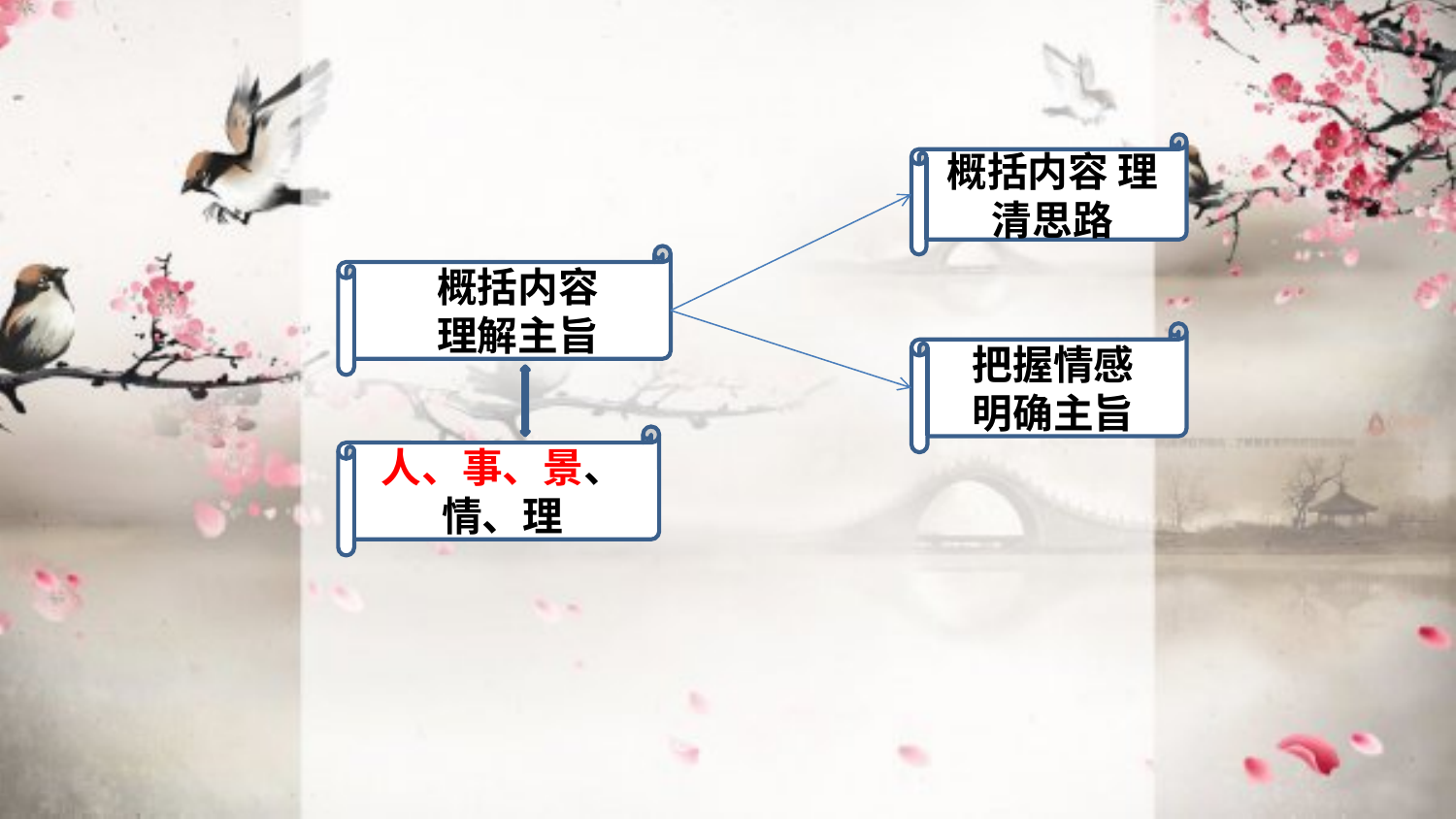

概括内容 理清思路
 概括内容
 理解主旨
把握情感
明确主旨

人、事、景、情、理